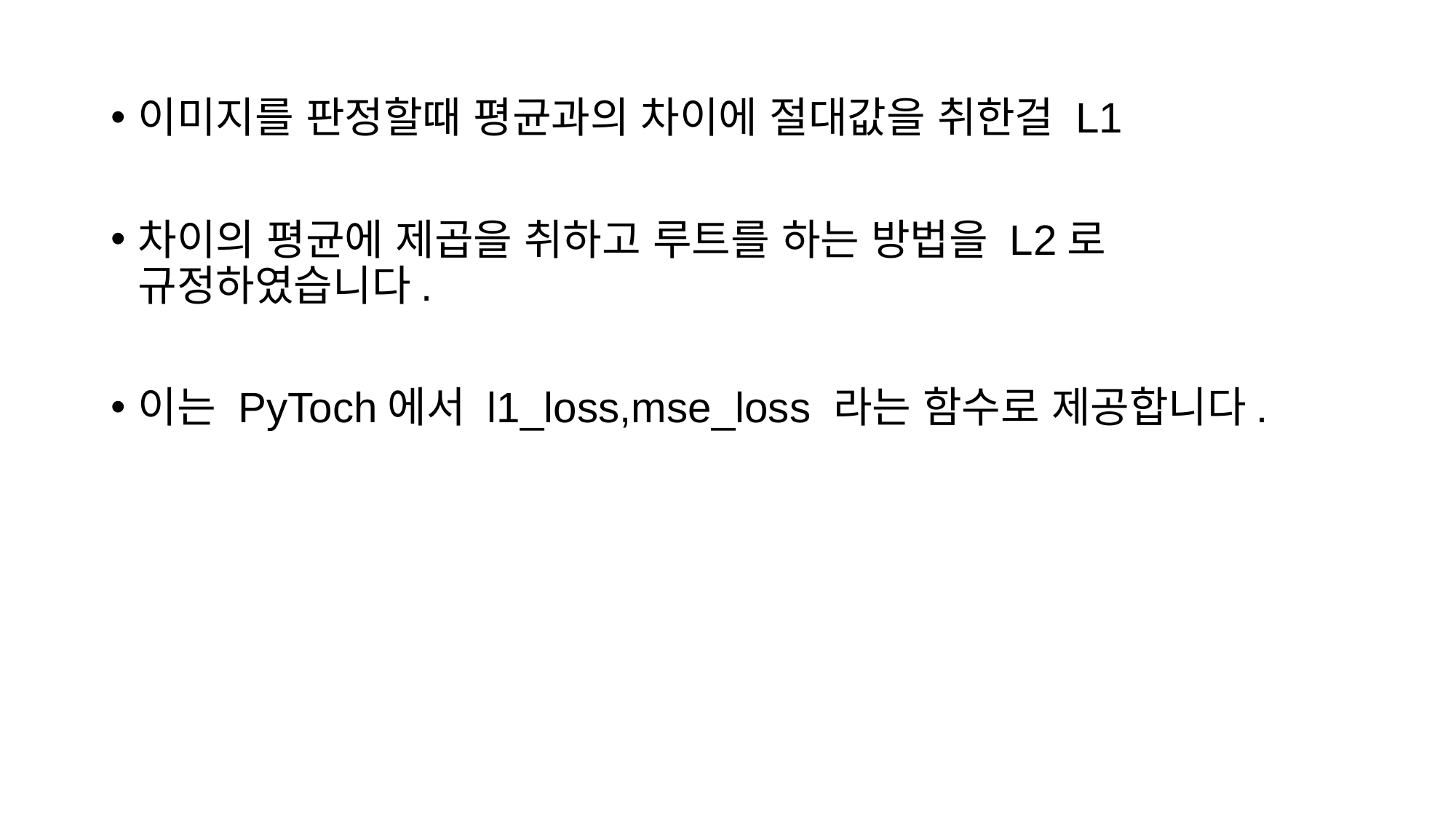

이미지를 판정할때 평균과의 차이에 절대값을 취한걸 L1

차이의 평균에 제곱을 취하고 루트를 하는 방법을 L2로 규정하였습니다.

이는 PyToch에서 l1_loss,mse_loss 라는 함수로 제공합니다.